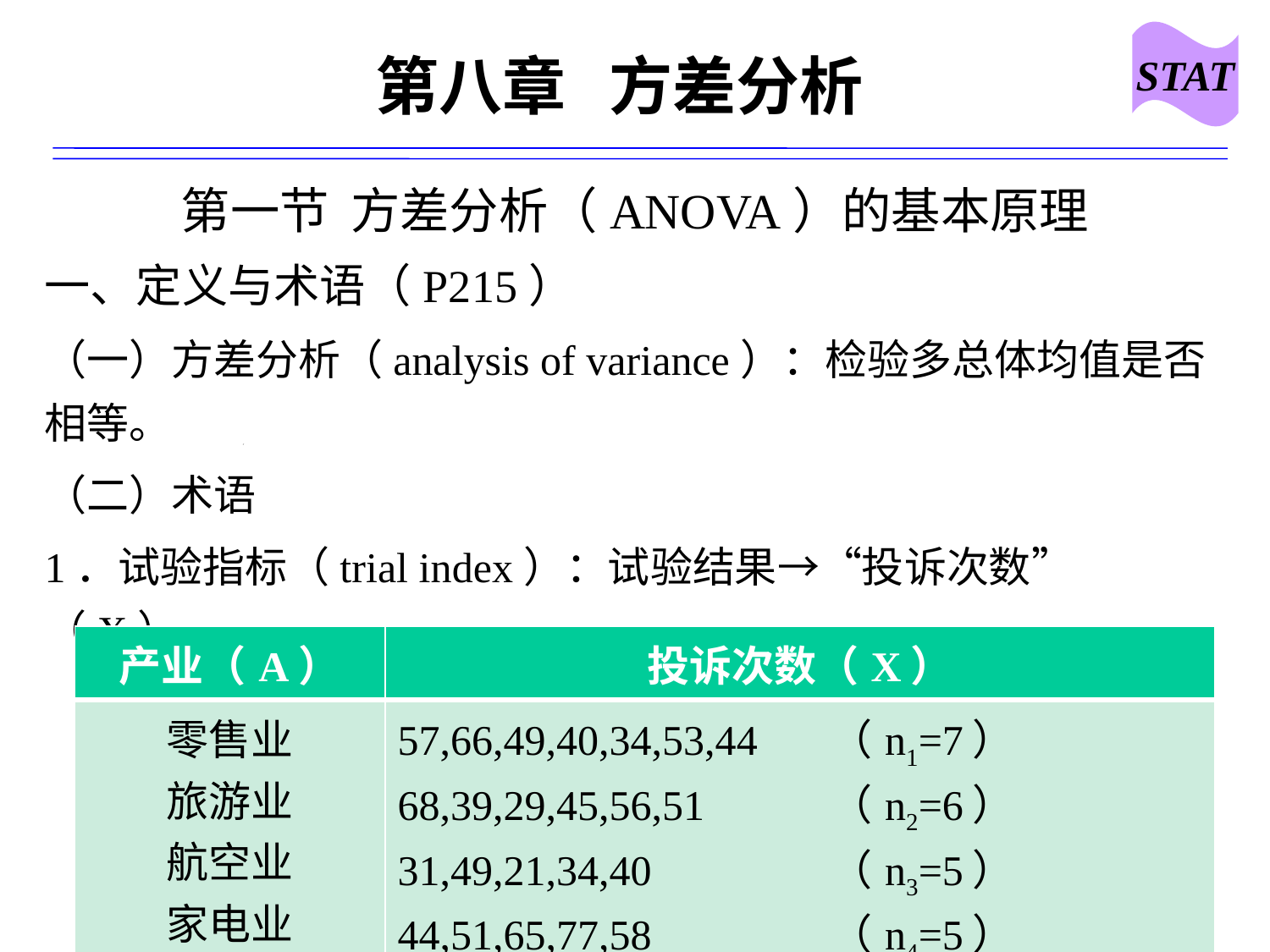

STAT
# 第八章   方差分析

第一节  方差分析（ANOVA）的基本原理
一、定义与术语（P215）
（一）方差分析（analysis of variance）：检验多总体均值是否相等。
（二）术语
1．试验指标（trial index）：试验结果→“投诉次数”（X）。

| 产业（A） | 投诉次数（X） |
| --- | --- |
| 零售业 旅游业 航空业 家电业 | 57,66,49,40,34,53,44 （n1=7） 68,39,29,45,56,51 （n2=6） 31,49,21,34,40 （n3=5） 44,51,65,77,58 （n4=5） |